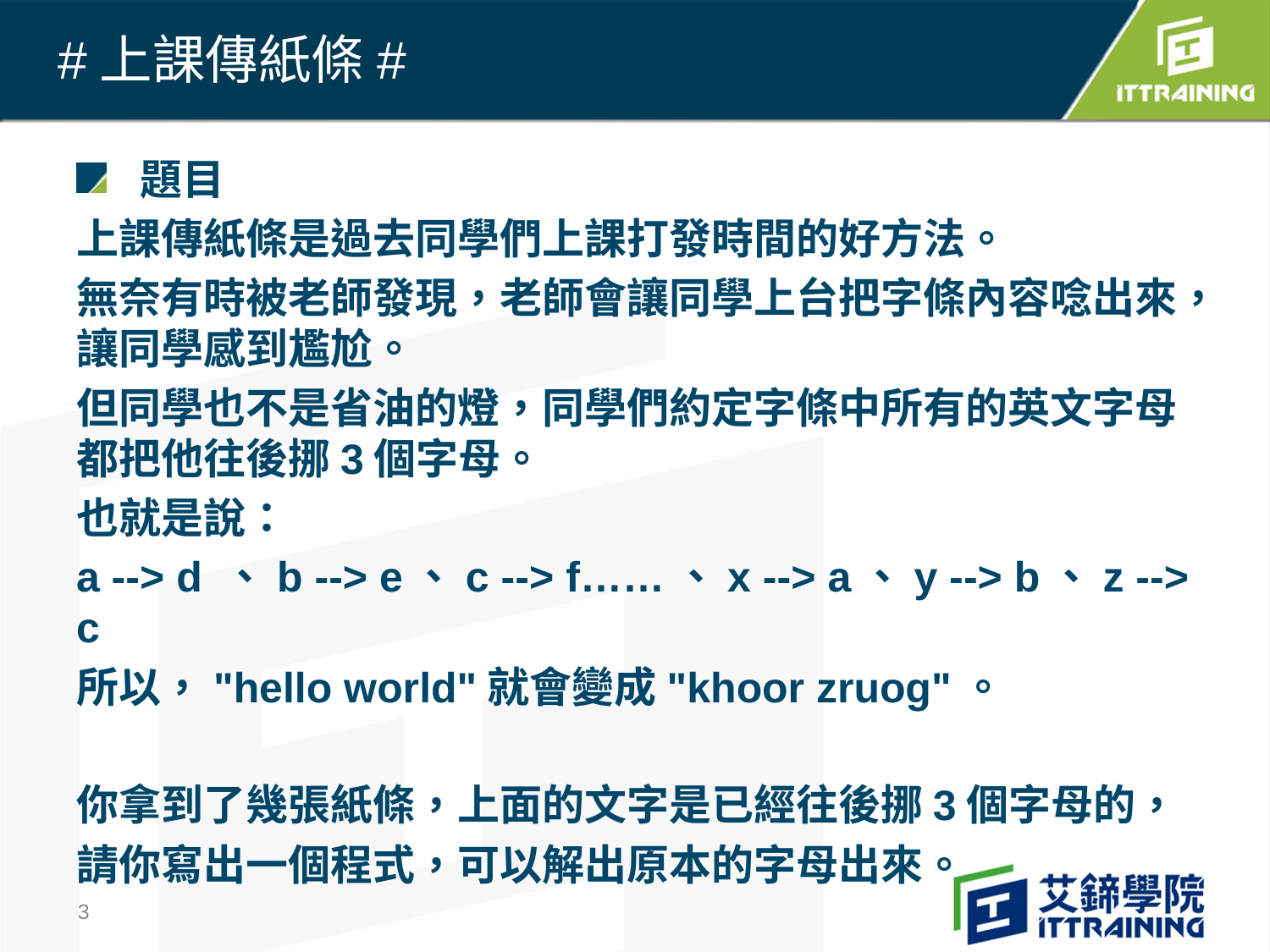

# ﻿#上課傳紙條#
題目
上課傳紙條是過去同學們上課打發時間的好方法。
無奈有時被老師發現，老師會讓同學上台把字條內容唸出來，讓同學感到尷尬。
但同學也不是省油的燈，同學們約定字條中所有的英文字母都把他往後挪3個字母。
也就是說：
a --> d 、b --> e、c --> f……、x --> a、y --> b、z --> c
所以，"hello world"就會變成"khoor zruog"。

你拿到了幾張紙條，上面的文字是已經往後挪3個字母的，
請你寫出一個程式，可以解出原本的字母出來。

3